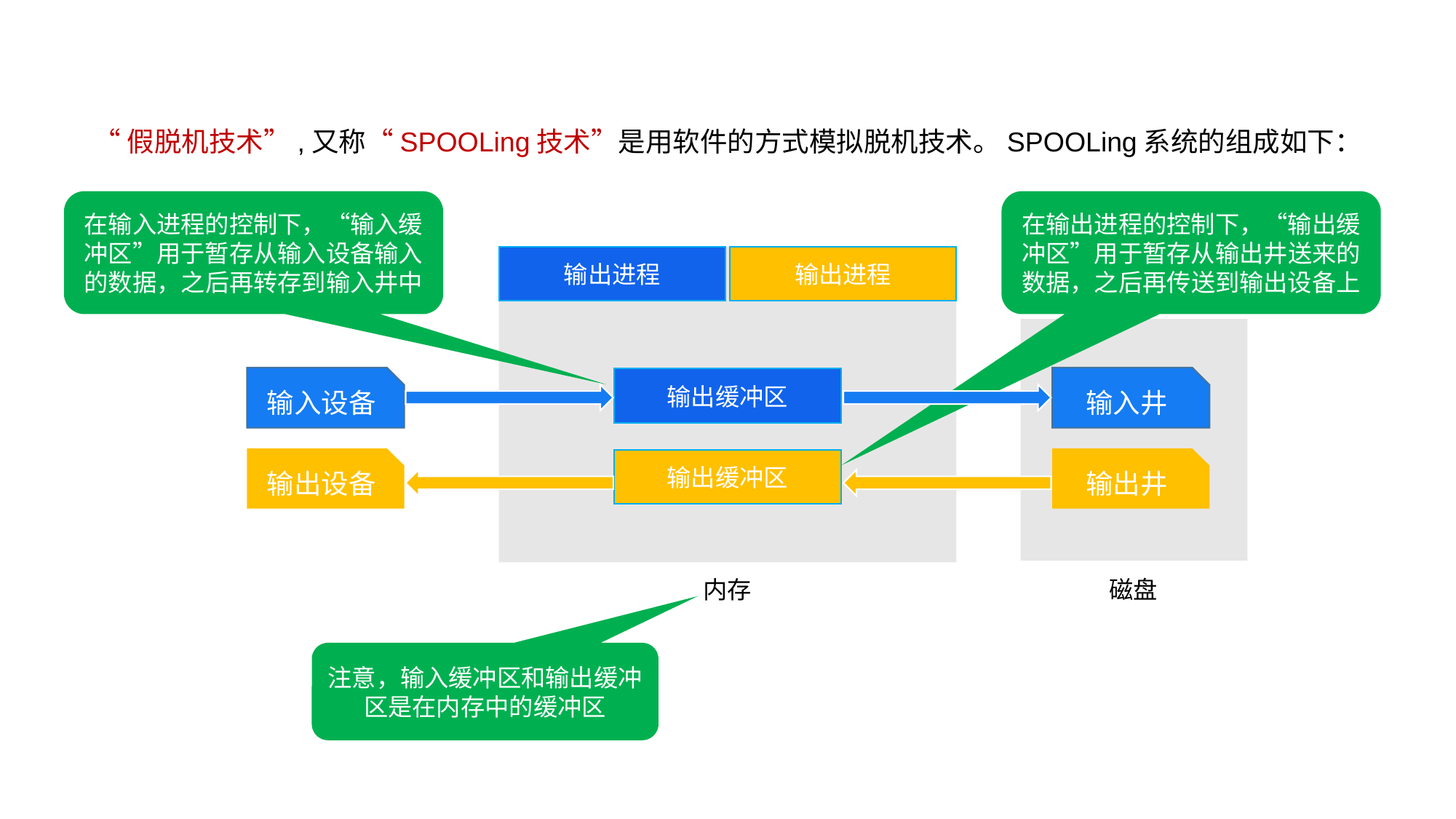

“假脱机技术”,又称“SPOOLing技术”是用软件的方式模拟脱机技术。SPOOLing系统的组成如下：
在输入进程的控制下，“输入缓冲区”用于暂存从输入设备输入的数据，之后再转存到输入井中
在输出进程的控制下，“输出缓冲区”用于暂存从输出井送来的数据，之后再传送到输出设备上

输出进程
输出进程

输入设备
输入井
输出缓冲区

输出设备
输出井
输出缓冲区
内存
磁盘
注意，输入缓冲区和输出缓冲区是在内存中的缓冲区